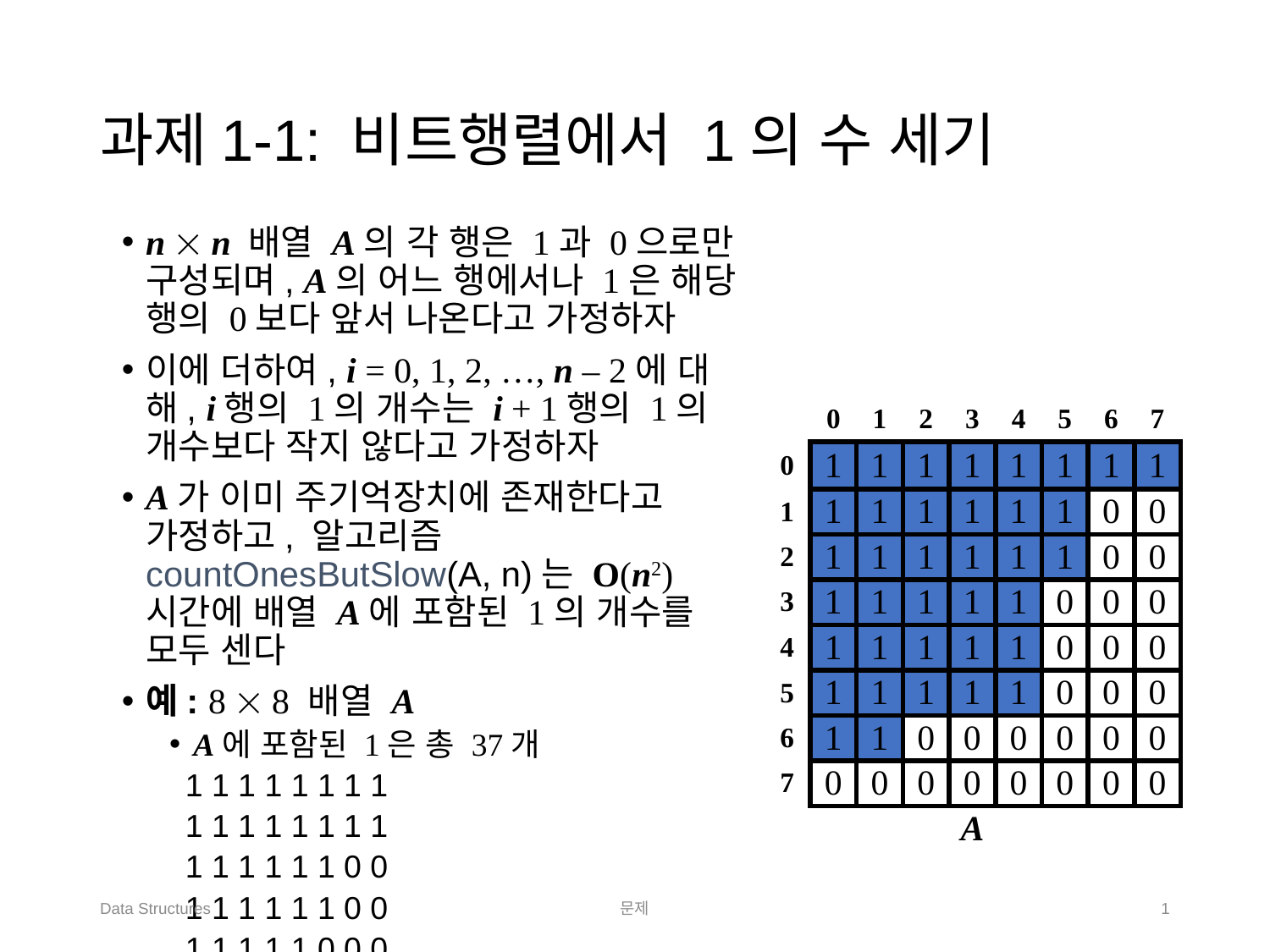

# 과제1-1: 비트행렬에서 1의 수 세기
n × n 배열 A의 각 행은 1과 0으로만 구성되며, A의 어느 행에서나 1은 해당 행의 0보다 앞서 나온다고 가정하자
이에 더하여, i = 0, 1, 2, …, n – 2에 대해, i행의 1의 개수는 i + 1행의 1의 개수보다 작지 않다고 가정하자
A가 이미 주기억장치에 존재한다고 가정하고, 알고리즘 countOnesButSlow(A, n)는 O(n2) 시간에 배열 A에 포함된 1의 개수를 모두 센다
예: 8 × 8 배열 A
A에 포함된 1은 총 37개
1 1 1 1 1 1 1 1
1 1 1 1 1 1 1 1
1 1 1 1 1 1 0 0
1 1 1 1 1 1 0 0
1 1 1 1 1 0 0 0
1 1 1 1 1 0 0 0
1 1 1 1 1 0 0 0
1 1 0 0 0 0 0 0
0 0 0 0 0 0 0 0
|  | 0 | 1 | 2 | 3 | 4 | 5 | 6 | 7 |
| --- | --- | --- | --- | --- | --- | --- | --- | --- |
| 0 | 1 | 1 | 1 | 1 | 1 | 1 | 1 | 1 |
| 1 | 1 | 1 | 1 | 1 | 1 | 1 | 0 | 0 |
| 2 | 1 | 1 | 1 | 1 | 1 | 1 | 0 | 0 |
| 3 | 1 | 1 | 1 | 1 | 1 | 0 | 0 | 0 |
| 4 | 1 | 1 | 1 | 1 | 1 | 0 | 0 | 0 |
| 5 | 1 | 1 | 1 | 1 | 1 | 0 | 0 | 0 |
| 6 | 1 | 1 | 0 | 0 | 0 | 0 | 0 | 0 |
| 7 | 0 | 0 | 0 | 0 | 0 | 0 | 0 | 0 |
| A |  |  |  |  |  |  |  |  |
Data Structures
문제
1